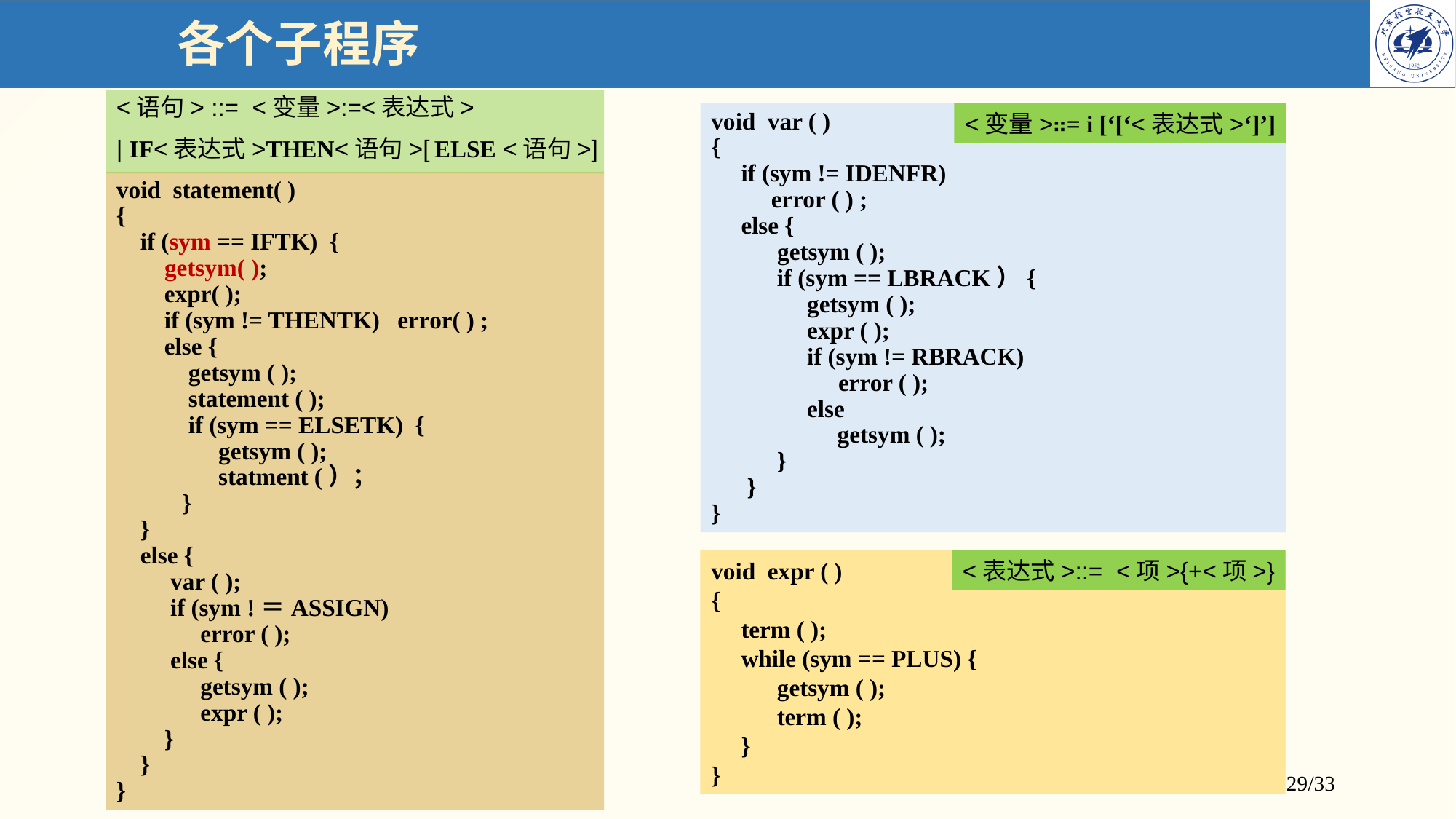

# 各个子程序
<语句> ::=  <变量>:=<表达式>
| IF<表达式>THEN<语句>[ELSE <语句>]
void  statement( )
{
    if (sym == IFTK)  {
        getsym( );
        expr( );
        if (sym != THENTK)   error( ) ;
        else {
            getsym ( );
            statement ( );
            if (sym == ELSETK)  {
                 getsym ( );
                 statment (）；
           }
    }
    else {
         var ( );
         if (sym !＝ASSIGN)
              error ( );
         else {
              getsym ( );
              expr ( );
        }
    }
}
void  var ( )
{
     if (sym != IDENFR)
          error ( ) ;
     else {
           getsym ( );
           if (sym == LBRACK）{
                getsym ( );
                expr ( );
                if (sym != RBRACK)
	   error ( );
                else
                     getsym ( );
           }
      }
}
<变量>∷= i [‘[‘<表达式>‘]’]
void  expr ( )
{
     term ( );
     while (sym == PLUS) {
           getsym ( );
           term ( );
     }
}
<表达式>::=  <项>{+<项>}